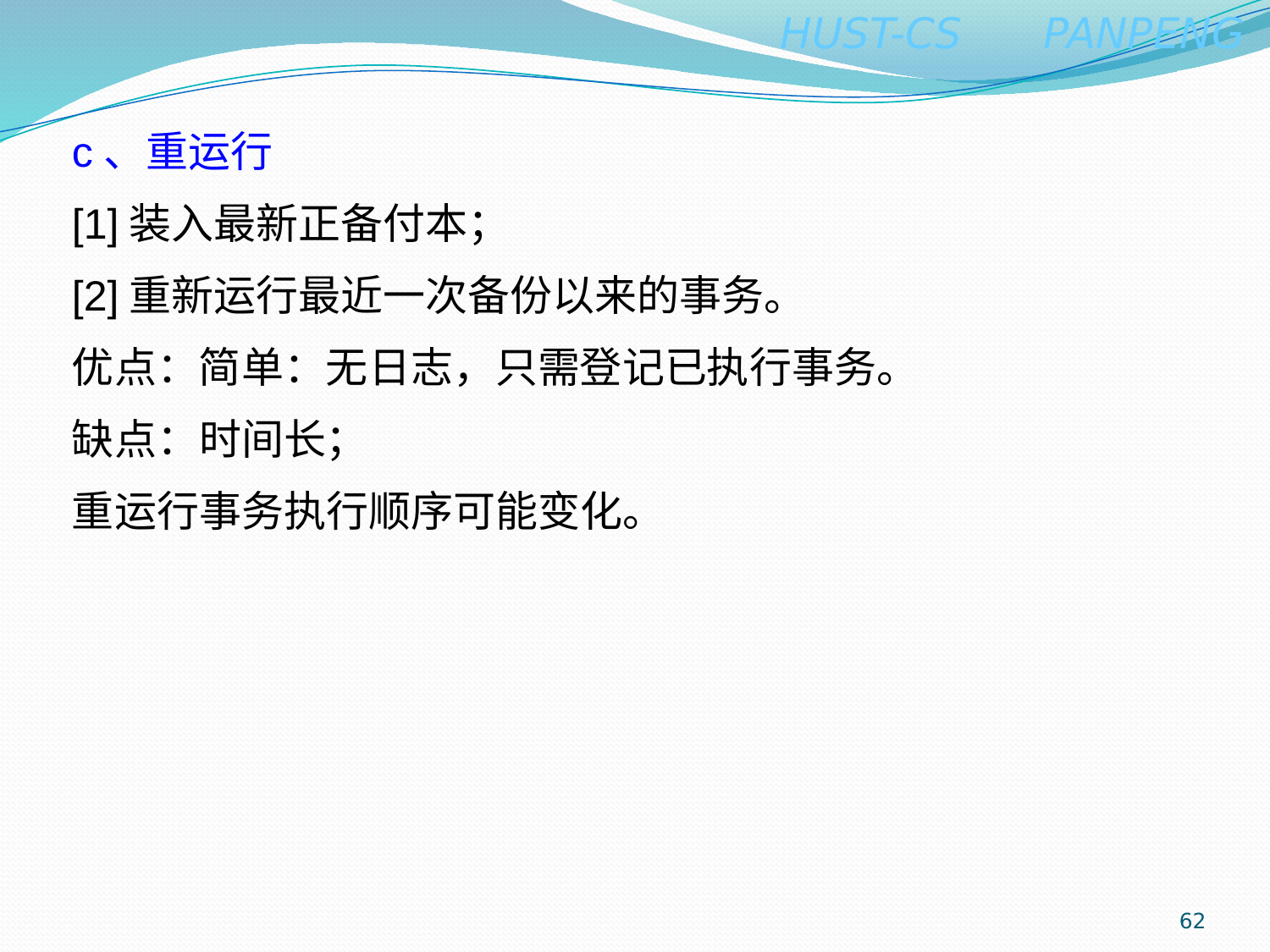

c、重运行
[1]装入最新正备付本；
[2]重新运行最近一次备份以来的事务。
优点：简单：无日志，只需登记已执行事务。
缺点：时间长；
重运行事务执行顺序可能变化。
62